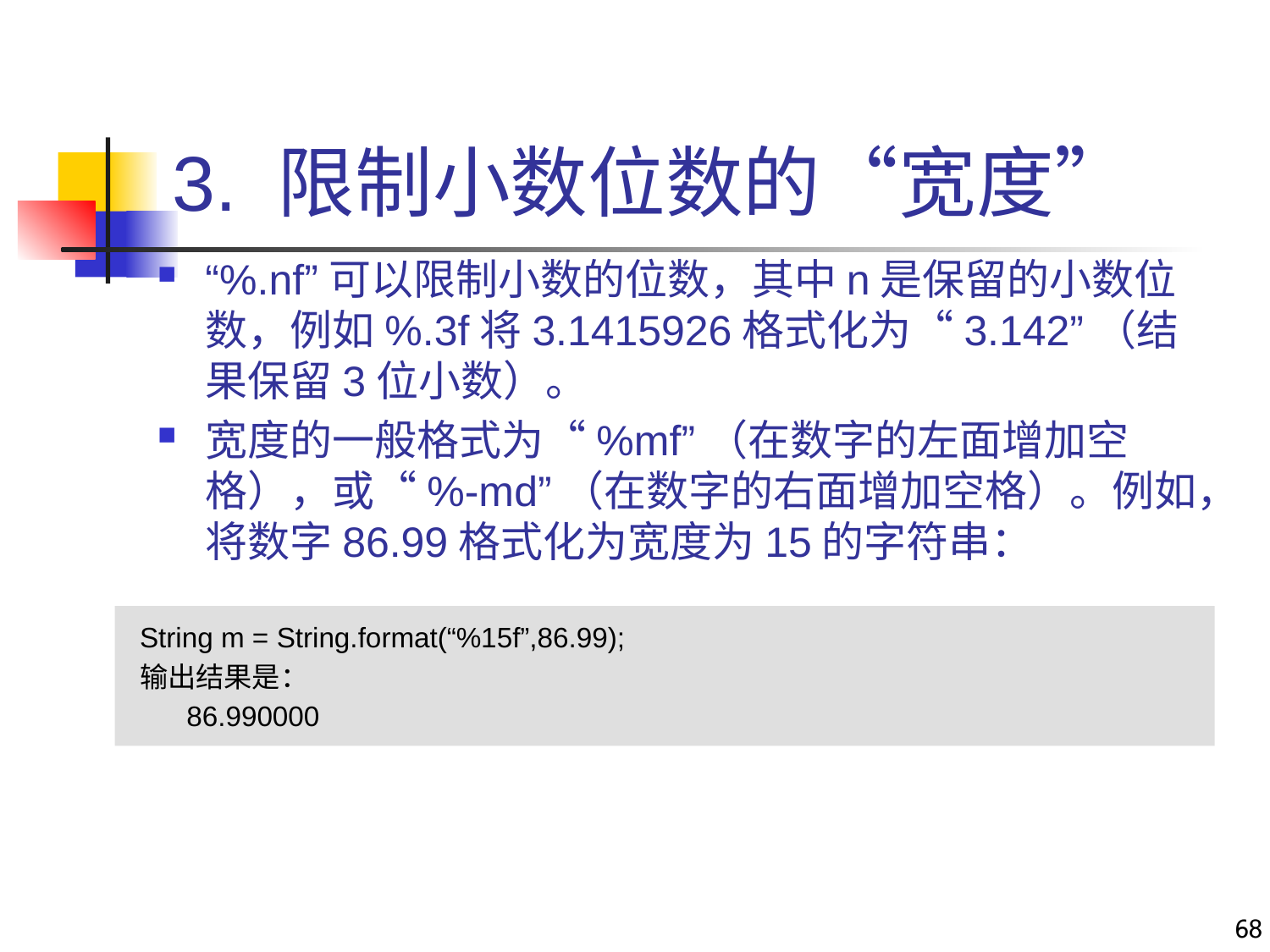

# 3. 限制小数位数的“宽度”
“%.nf”可以限制小数的位数，其中n是保留的小数位数，例如%.3f将3.1415926格式化为“3.142”（结果保留3位小数）。
宽度的一般格式为“%mf”（在数字的左面增加空格），或“%-md”（在数字的右面增加空格）。例如，将数字86.99格式化为宽度为15的字符串：
String m = String.format(“%15f”,86.99);
输出结果是：
      86.990000
68